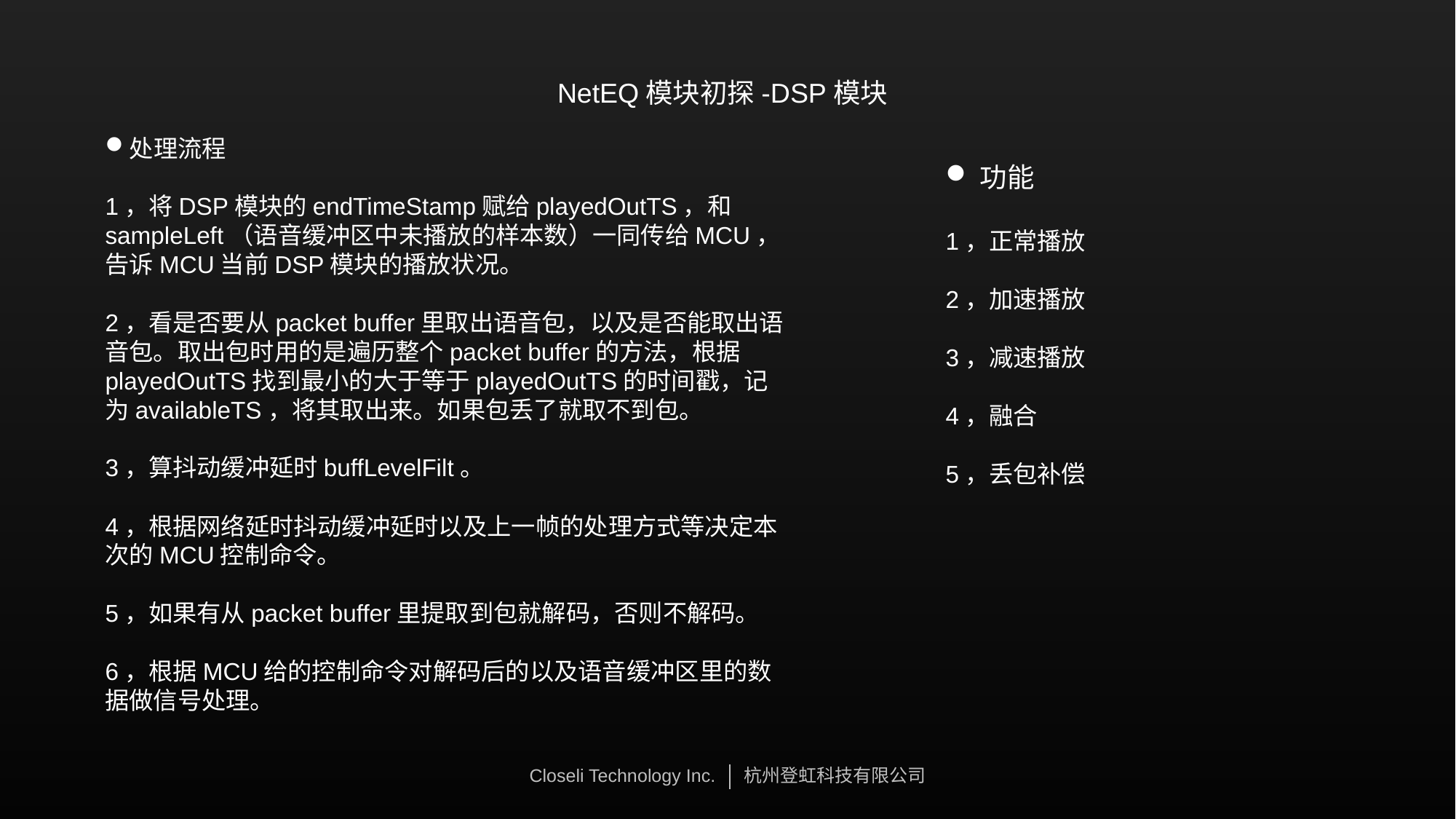

NetEQ模块初探-DSP模块
处理流程

1，将DSP模块的endTimeStamp赋给playedOutTS，和sampleLeft（语音缓冲区中未播放的样本数）一同传给MCU，告诉MCU当前DSP模块的播放状况。

2，看是否要从packet buffer里取出语音包，以及是否能取出语音包。取出包时用的是遍历整个packet buffer的方法，根据playedOutTS找到最小的大于等于playedOutTS的时间戳，记为availableTS，将其取出来。如果包丢了就取不到包。

3，算抖动缓冲延时buffLevelFilt。

4，根据网络延时抖动缓冲延时以及上一帧的处理方式等决定本次的MCU控制命令。

5，如果有从packet buffer里提取到包就解码，否则不解码。

6，根据MCU给的控制命令对解码后的以及语音缓冲区里的数据做信号处理。
功能

1，正常播放

2，加速播放

3，减速播放

4，融合

5，丢包补偿
15